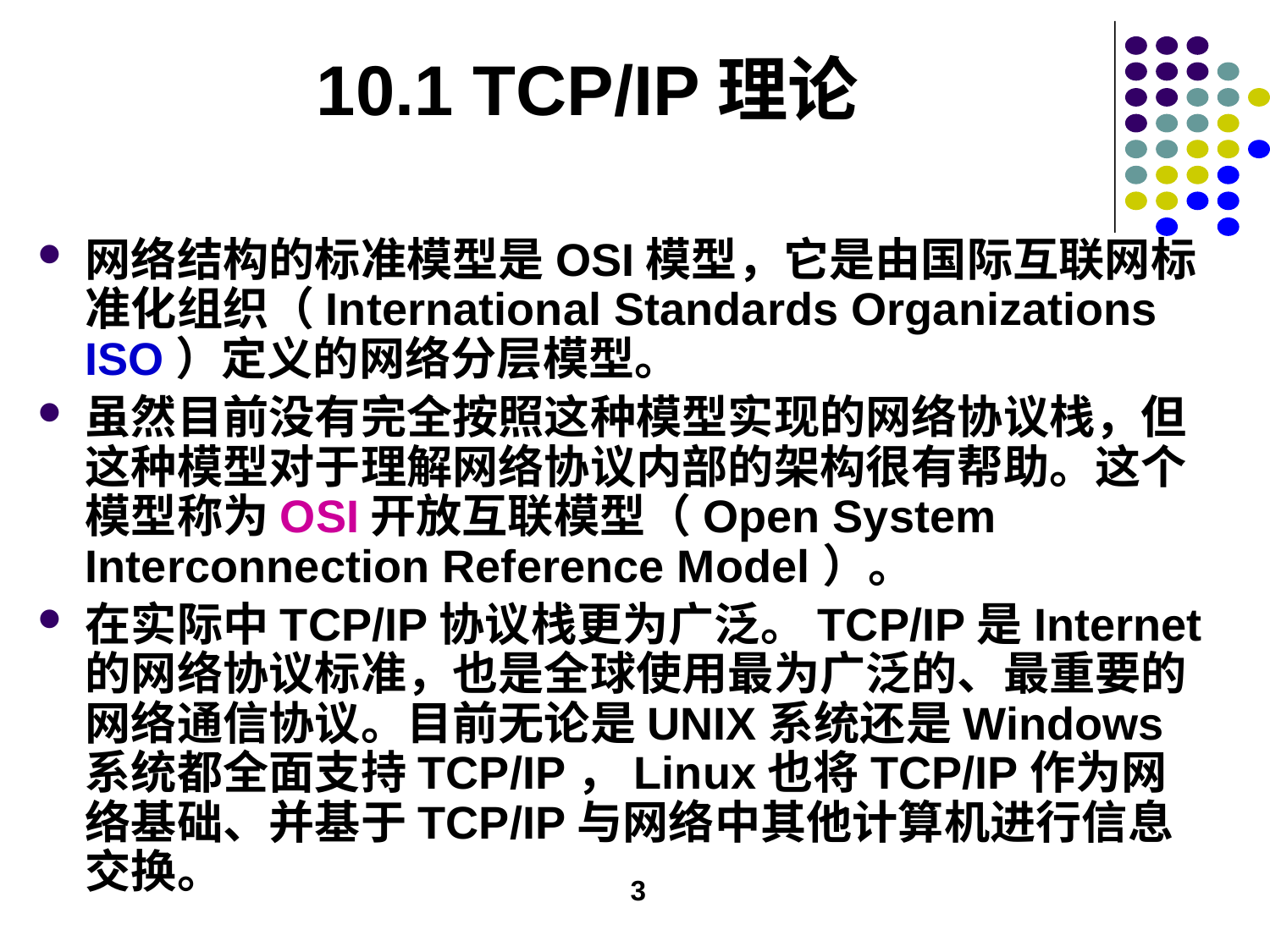

# 10.1 TCP/IP理论
网络结构的标准模型是OSI模型，它是由国际互联网标准化组织（International Standards Organizations ISO）定义的网络分层模型。
虽然目前没有完全按照这种模型实现的网络协议栈，但这种模型对于理解网络协议内部的架构很有帮助。这个模型称为OSI开放互联模型（Open System Interconnection Reference Model）。
在实际中TCP/IP协议栈更为广泛。TCP/IP是Internet的网络协议标准，也是全球使用最为广泛的、最重要的网络通信协议。目前无论是UNIX系统还是Windows系统都全面支持TCP/IP，Linux也将TCP/IP作为网络基础、并基于TCP/IP与网络中其他计算机进行信息交换。
3